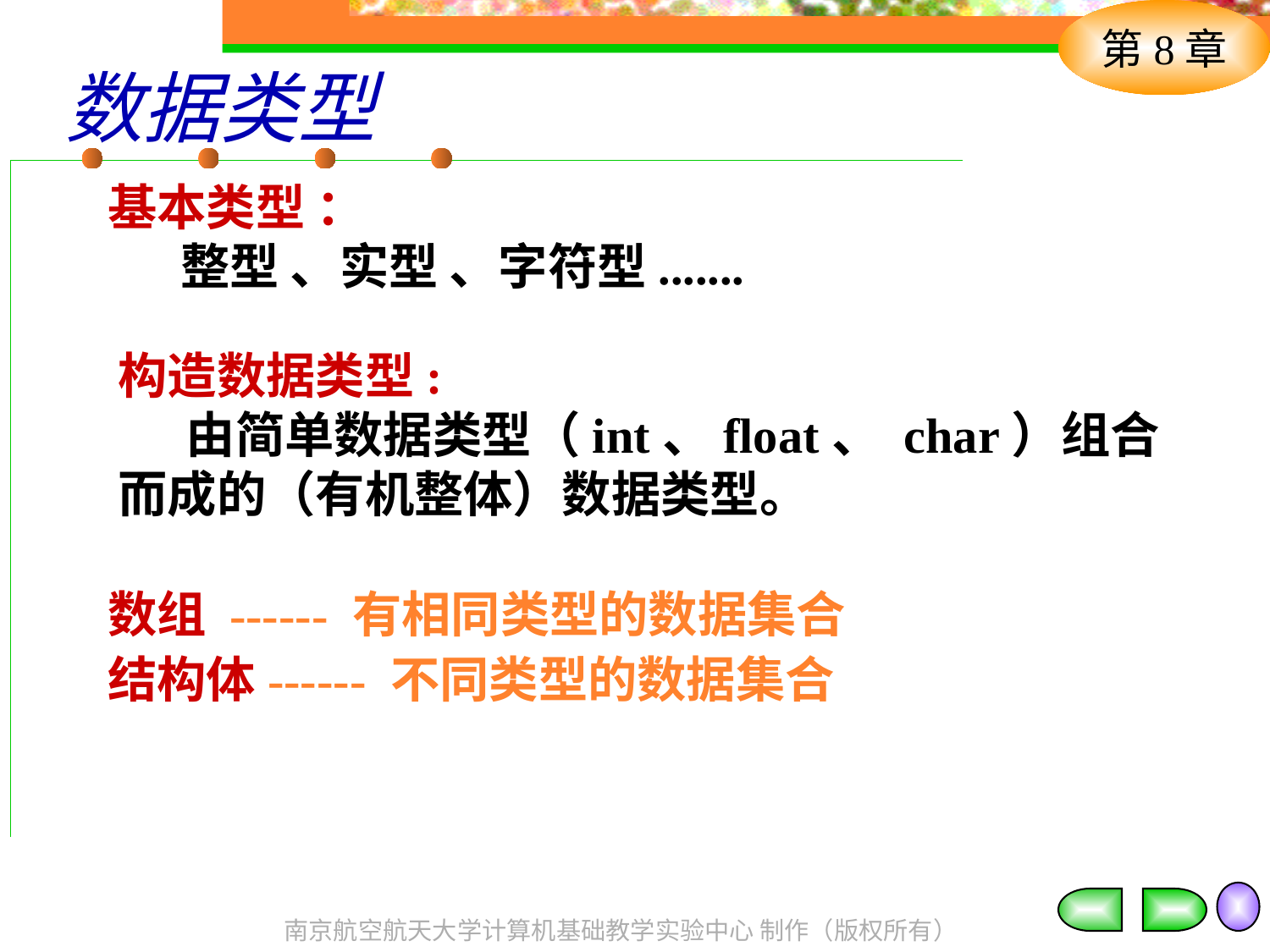

# 数据类型
基本类型 ：
        整型 、实型 、字符型.......
构造数据类型:
     由简单数据类型（int、float、 char）组合而成的（有机整体）数据类型。
数组 ------ 有相同类型的数据集合
结构体------ 不同类型的数据集合